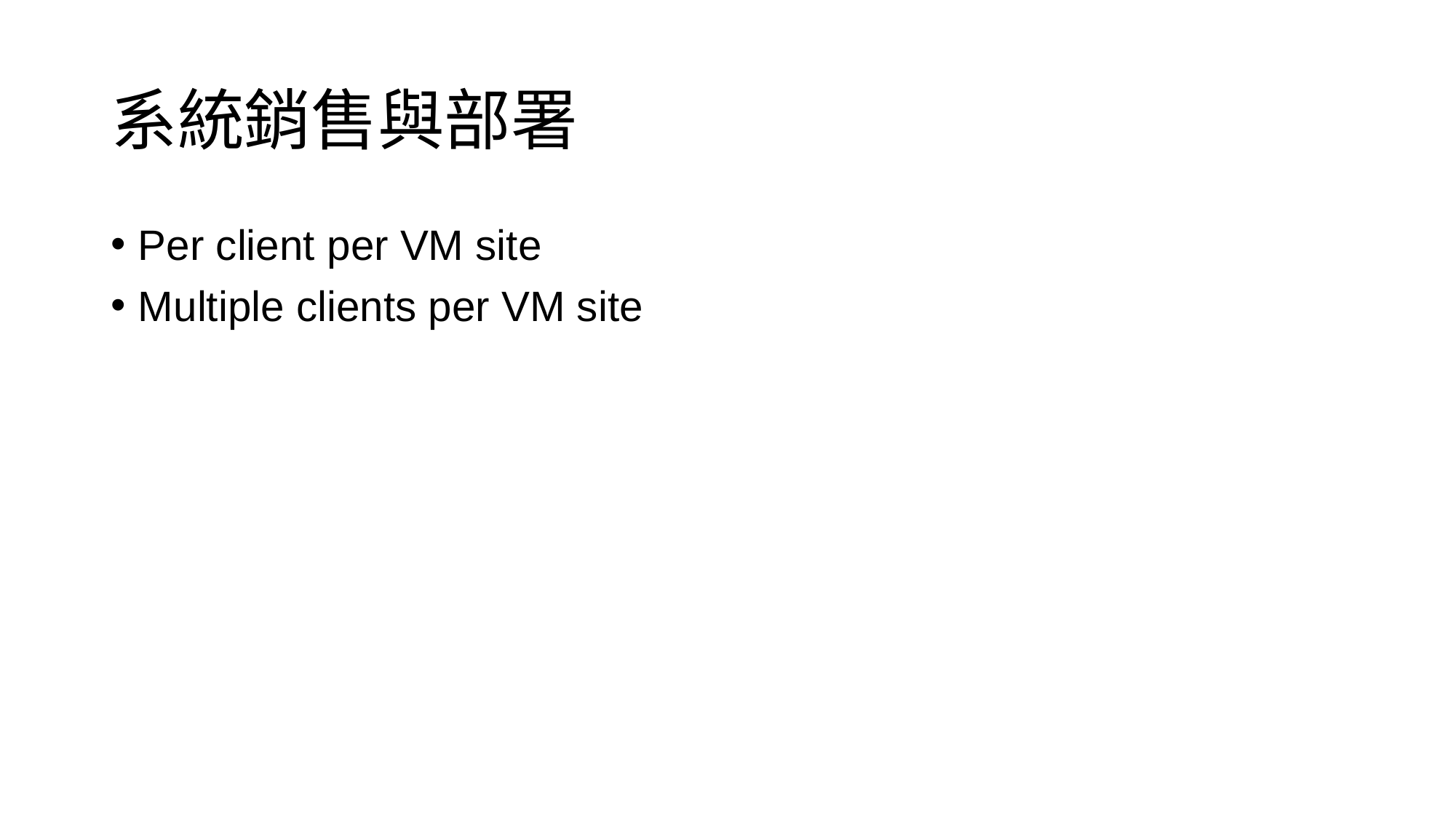

# 系統銷售與部署
Per client per VM site
Multiple clients per VM site